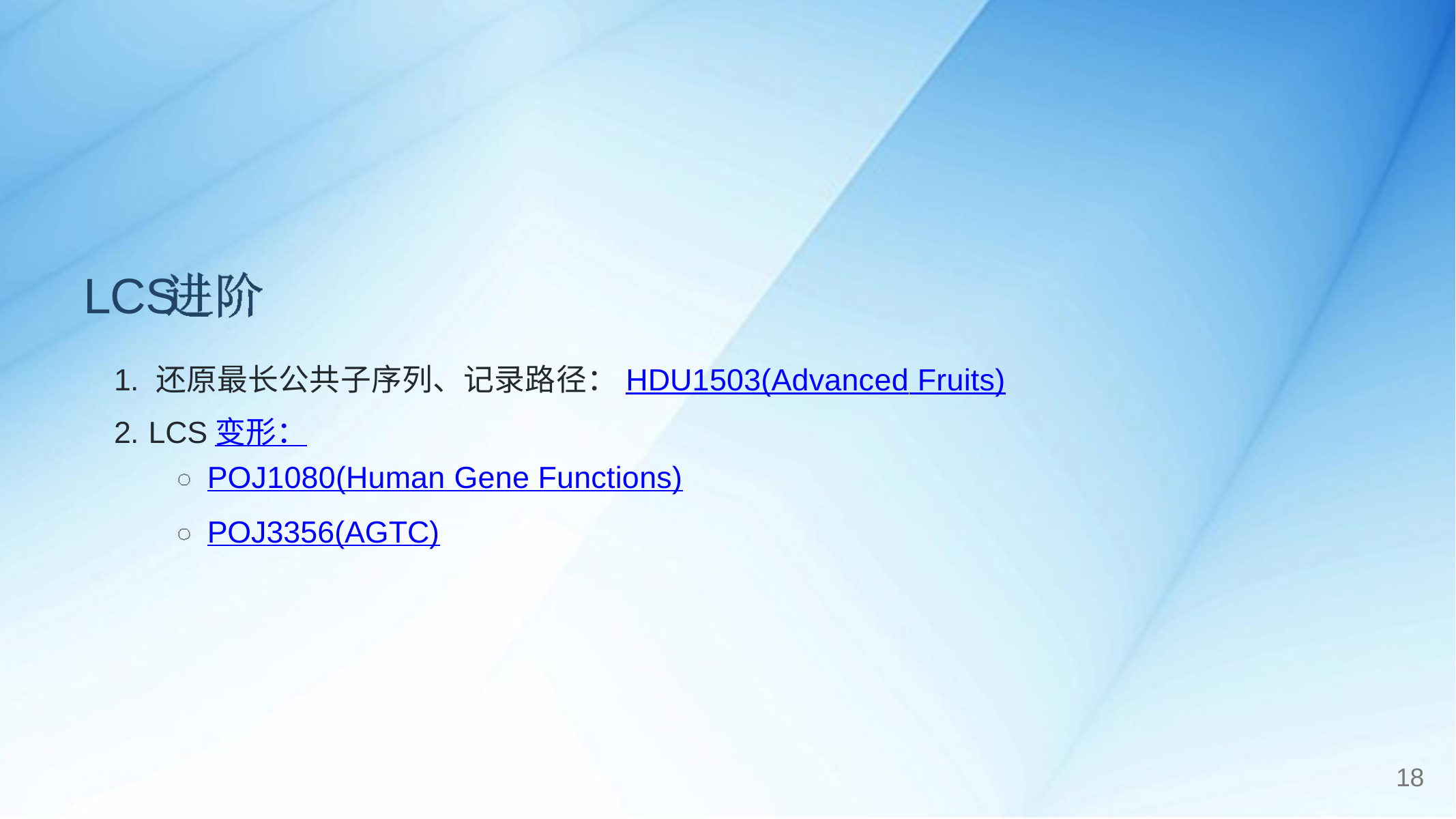

LCS
1. 还原最长公共子序列、记录路径：HDU1503(Advanced Fruits)
2. LCS变形：
POJ1080(Human Gene Functions)
POJ3356(AGTC)
18